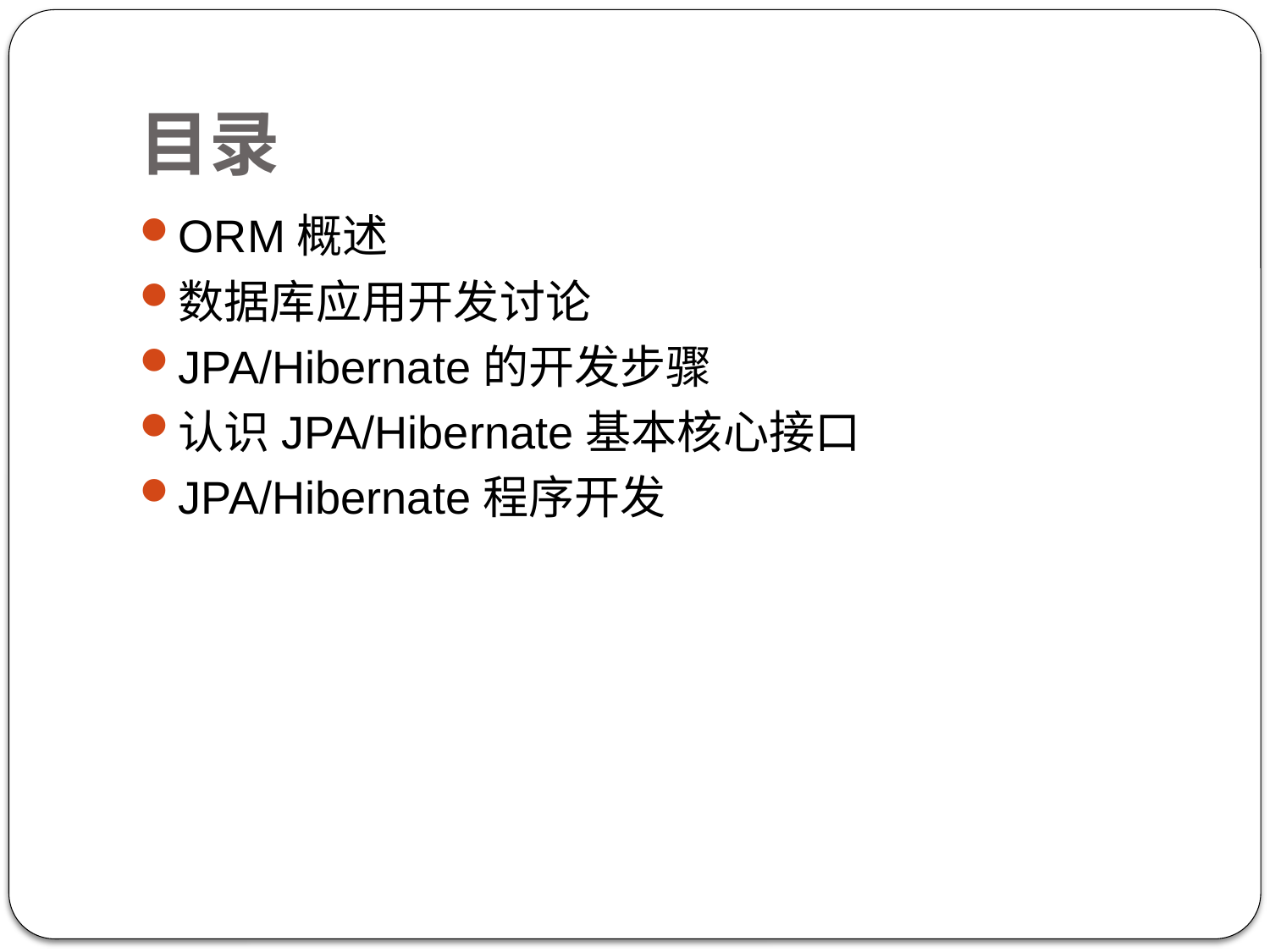

# 目录
ORM概述
数据库应用开发讨论
JPA/Hibernate的开发步骤
认识JPA/Hibernate基本核心接口
JPA/Hibernate程序开发